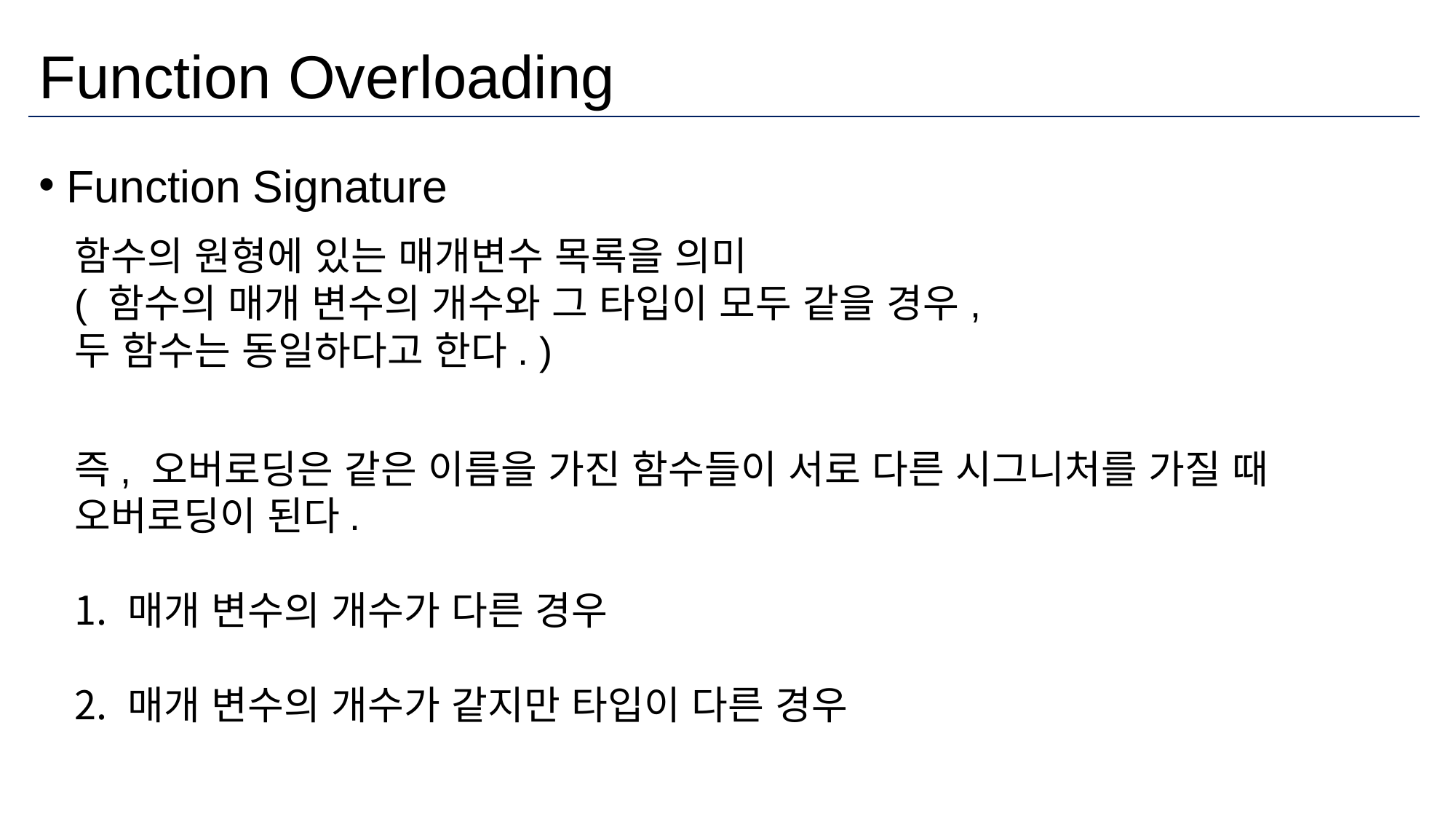

# Function Overloading
Function Signature
함수의 원형에 있는 매개변수 목록을 의미
( 함수의 매개 변수의 개수와 그 타입이 모두 같을 경우, 두 함수는 동일하다고 한다. )
즉, 오버로딩은 같은 이름을 가진 함수들이 서로 다른 시그니처를 가질 때 오버로딩이 된다.

 매개 변수의 개수가 다른 경우

 매개 변수의 개수가 같지만 타입이 다른 경우